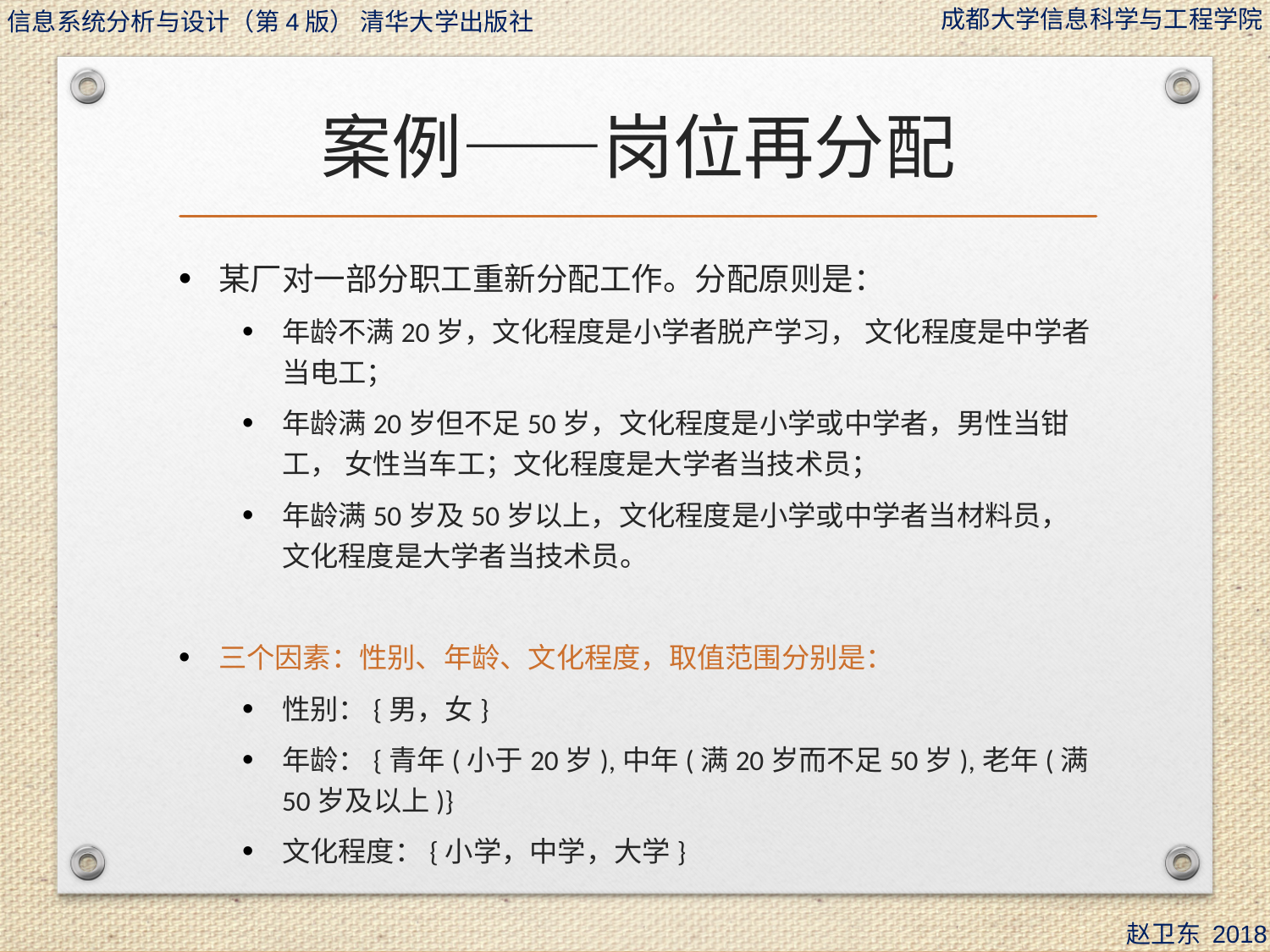

# 案例——岗位再分配
某厂对一部分职工重新分配工作。分配原则是：
年龄不满20岁，文化程度是小学者脱产学习， 文化程度是中学者当电工；
年龄满20岁但不足50岁，文化程度是小学或中学者，男性当钳工， 女性当车工；文化程度是大学者当技术员；
年龄满50岁及50岁以上，文化程度是小学或中学者当材料员， 文化程度是大学者当技术员。

三个因素：性别、年龄、文化程度，取值范围分别是：
性别：{男，女}
年龄：{青年(小于20岁),中年(满20岁而不足50岁),老年(满50岁及以上)}
文化程度：{小学，中学，大学}